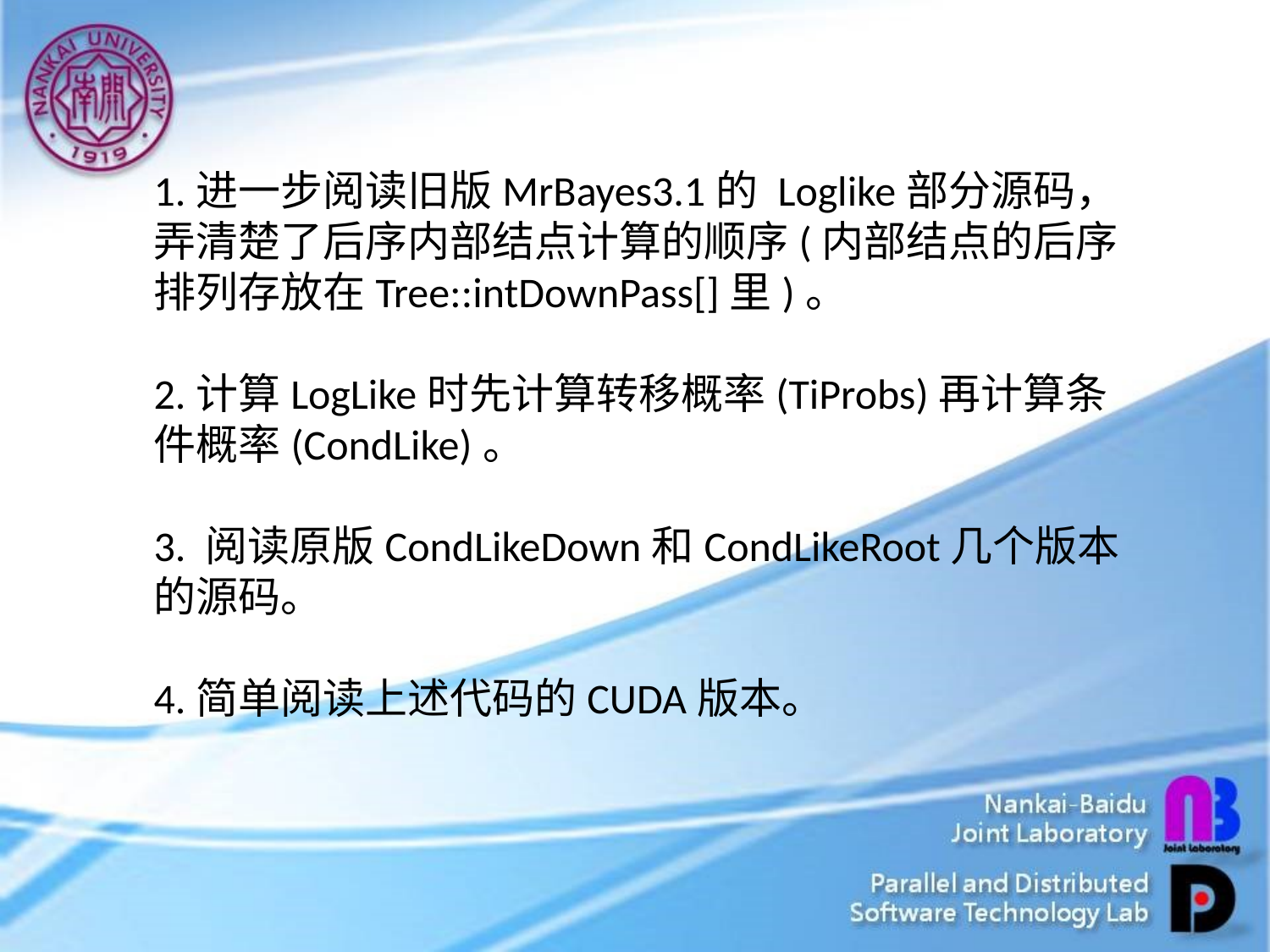

1.进一步阅读旧版MrBayes3.1的 Loglike部分源码，弄清楚了后序内部结点计算的顺序(内部结点的后序排列存放在Tree::intDownPass[]里)。

2.计算LogLike时先计算转移概率(TiProbs)再计算条件概率(CondLike)。

3. 阅读原版CondLikeDown和CondLikeRoot几个版本的源码。

4.简单阅读上述代码的CUDA版本。